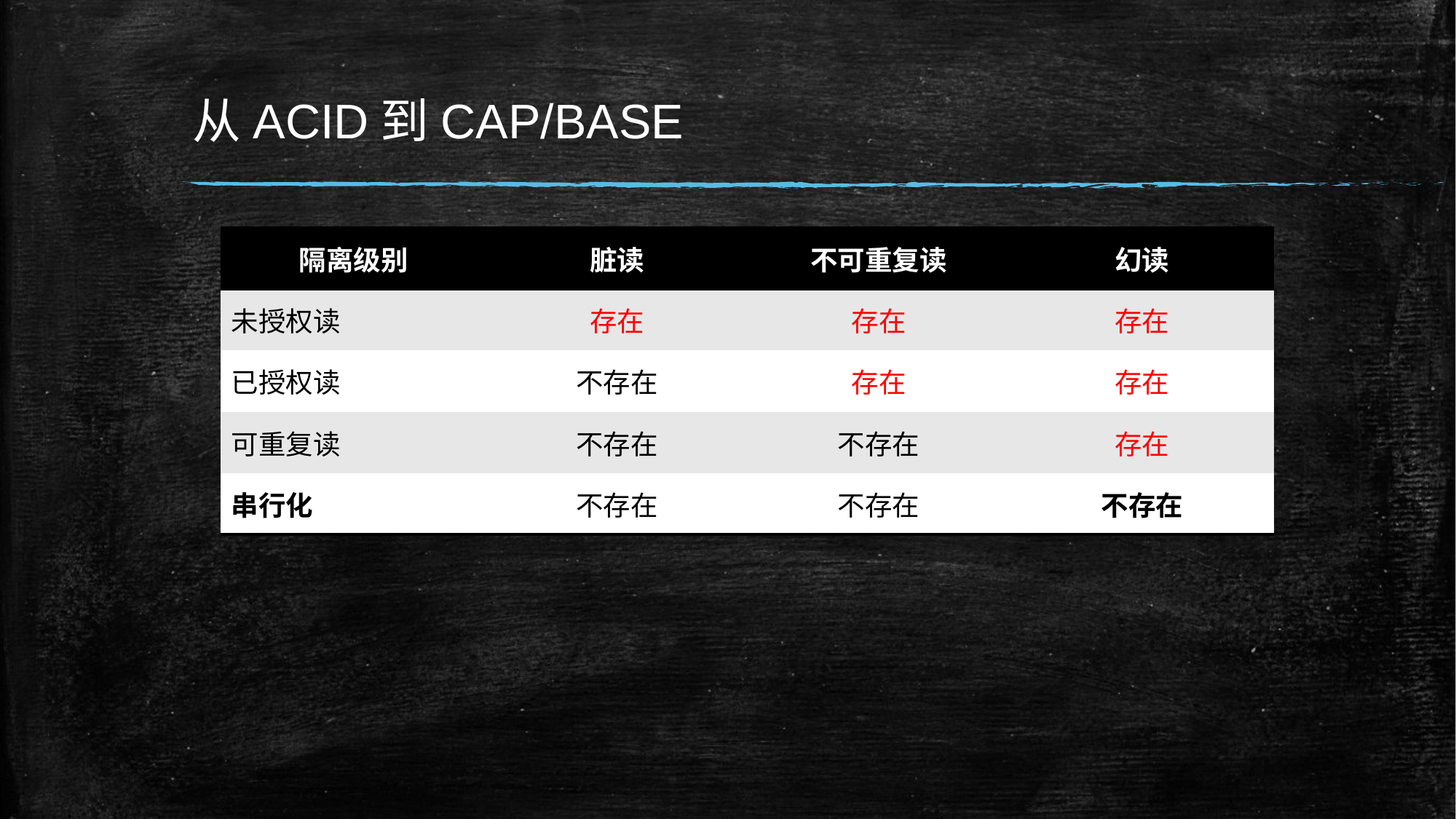

# 从ACID到CAP/BASE
| 隔离级别 | 脏读 | 不可重复读 | 幻读 |
| --- | --- | --- | --- |
| 未授权读 | 存在 | 存在 | 存在 |
| 已授权读 | 不存在 | 存在 | 存在 |
| 可重复读 | 不存在 | 不存在 | 存在 |
| 串行化 | 不存在 | 不存在 | 不存在 |